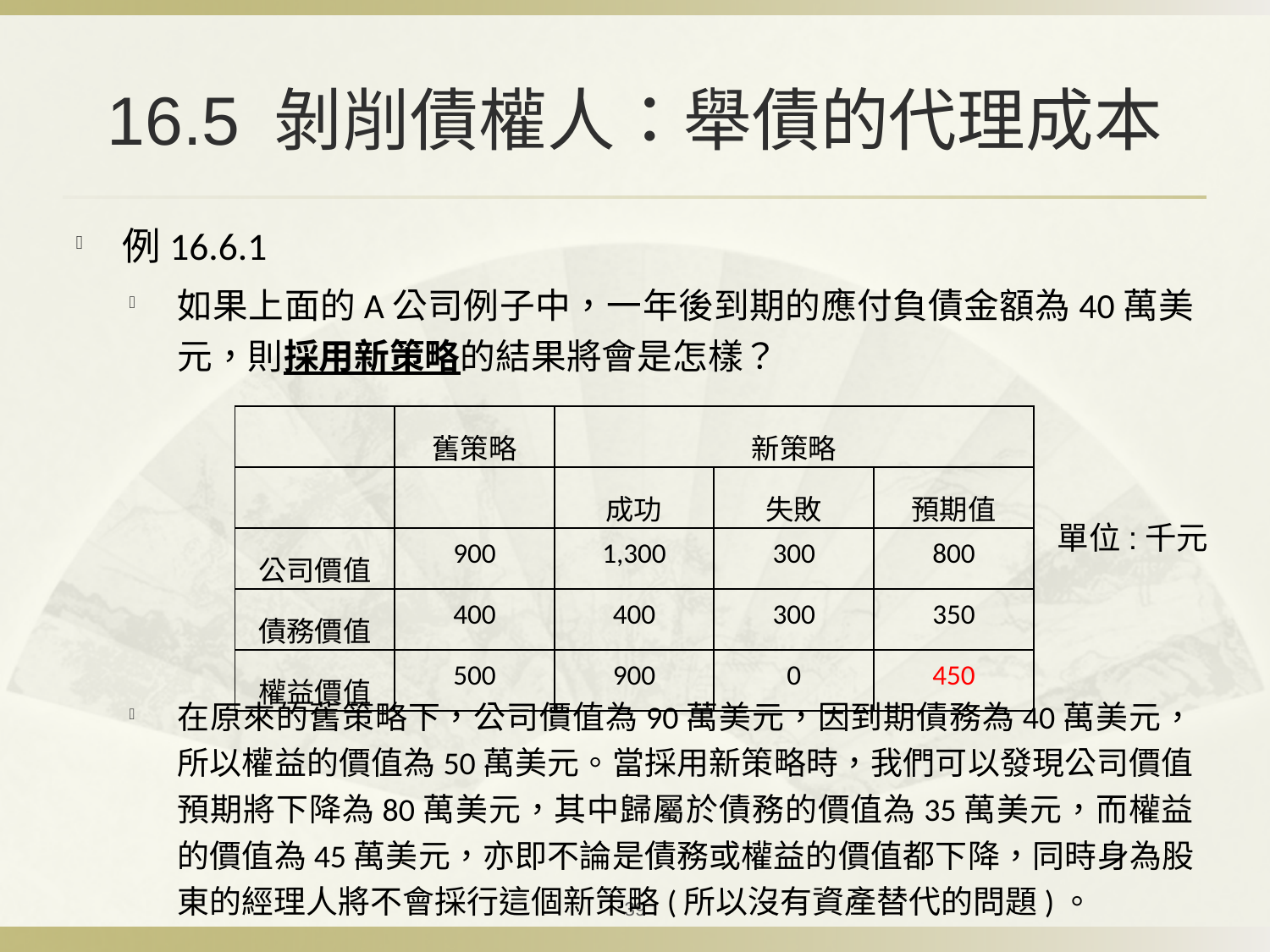

# 16.5 剝削債權人：舉債的代理成本
例16.6.1
如果上面的A公司例子中，一年後到期的應付負債金額為40萬美元，則採用新策略的結果將會是怎樣？

在原來的舊策略下，公司價值為90萬美元，因到期債務為40萬美元，所以權益的價值為50萬美元。當採用新策略時，我們可以發現公司價值預期將下降為80萬美元，其中歸屬於債務的價值為35萬美元，而權益的價值為45萬美元，亦即不論是債務或權益的價值都下降，同時身為股東的經理人將不會採行這個新策略(所以沒有資產替代的問題)。

|  | 舊策略 | 新策略 |  |  |
| --- | --- | --- | --- | --- |
|  |  | 成功 | 失敗 | 預期值 |
| 公司價值 | 900 | 1,300 | 300 | 800 |
| 債務價值 | 400 | 400 | 300 | 350 |
| 權益價值 | 500 | 900 | 0 | 450 |
單位:千元
39